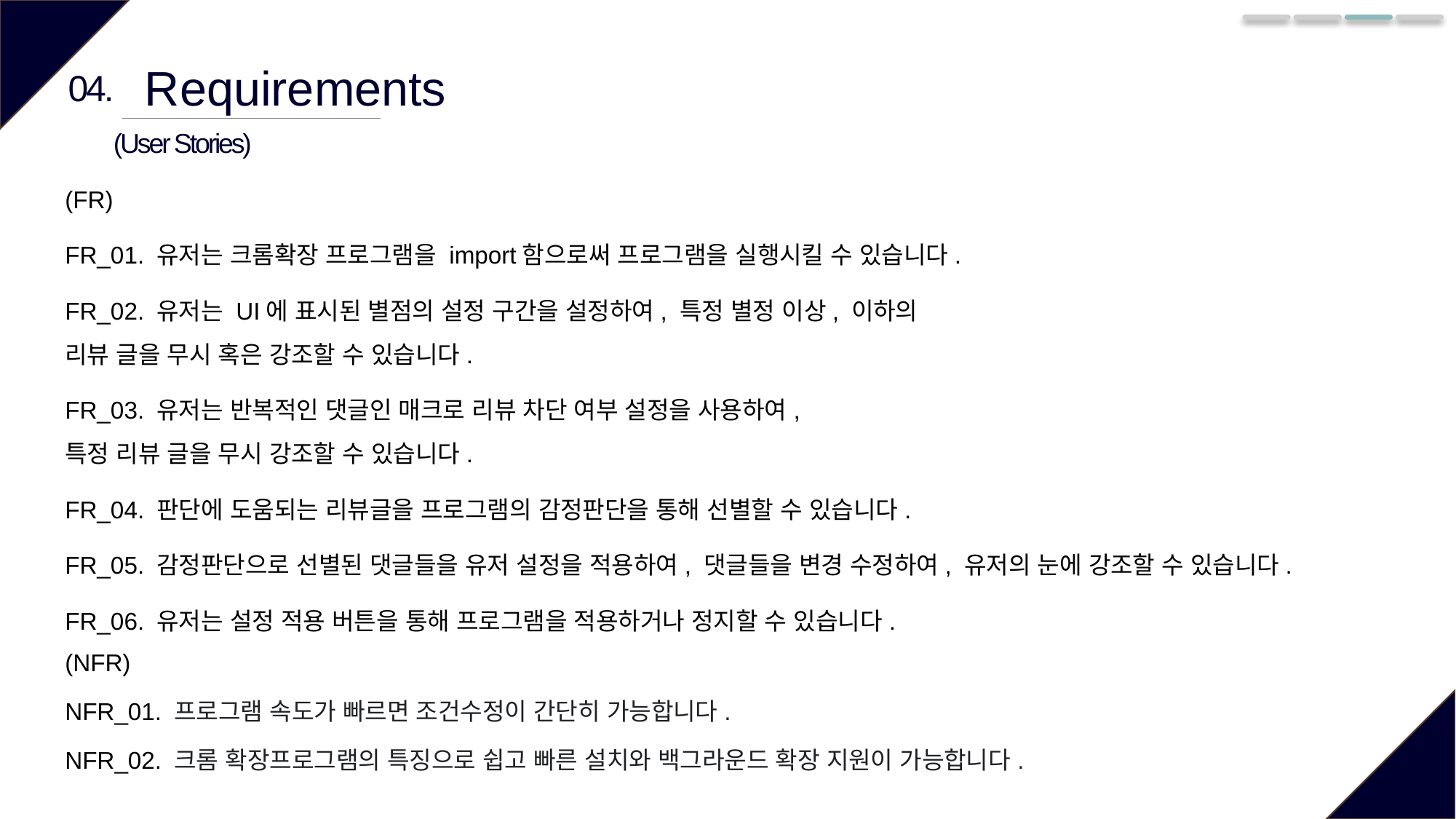

Requirements
04.
(User Stories)
(FR)
FR_01. 유저는 크롬확장 프로그램을 import함으로써 프로그램을 실행시킬 수 있습니다.
FR_02. 유저는 UI에 표시된 별점의 설정 구간을 설정하여, 특정 별정 이상, 이하의
리뷰 글을 무시 혹은 강조할 수 있습니다.
FR_03. 유저는 반복적인 댓글인 매크로 리뷰 차단 여부 설정을 사용하여,
특정 리뷰 글을 무시 강조할 수 있습니다.
FR_04. 판단에 도움되는 리뷰글을 프로그램의 감정판단을 통해 선별할 수 있습니다.
FR_05. 감정판단으로 선별된 댓글들을 유저 설정을 적용하여, 댓글들을 변경 수정하여, 유저의 눈에 강조할 수 있습니다.
FR_06. 유저는 설정 적용 버튼을 통해 프로그램을 적용하거나 정지할 수 있습니다.
(NFR)
NFR_01. 프로그램 속도가 빠르면 조건수정이 간단히 가능합니다.
NFR_02. 크롬 확장프로그램의 특징으로 쉽고 빠른 설치와 백그라운드 확장 지원이 가능합니다.